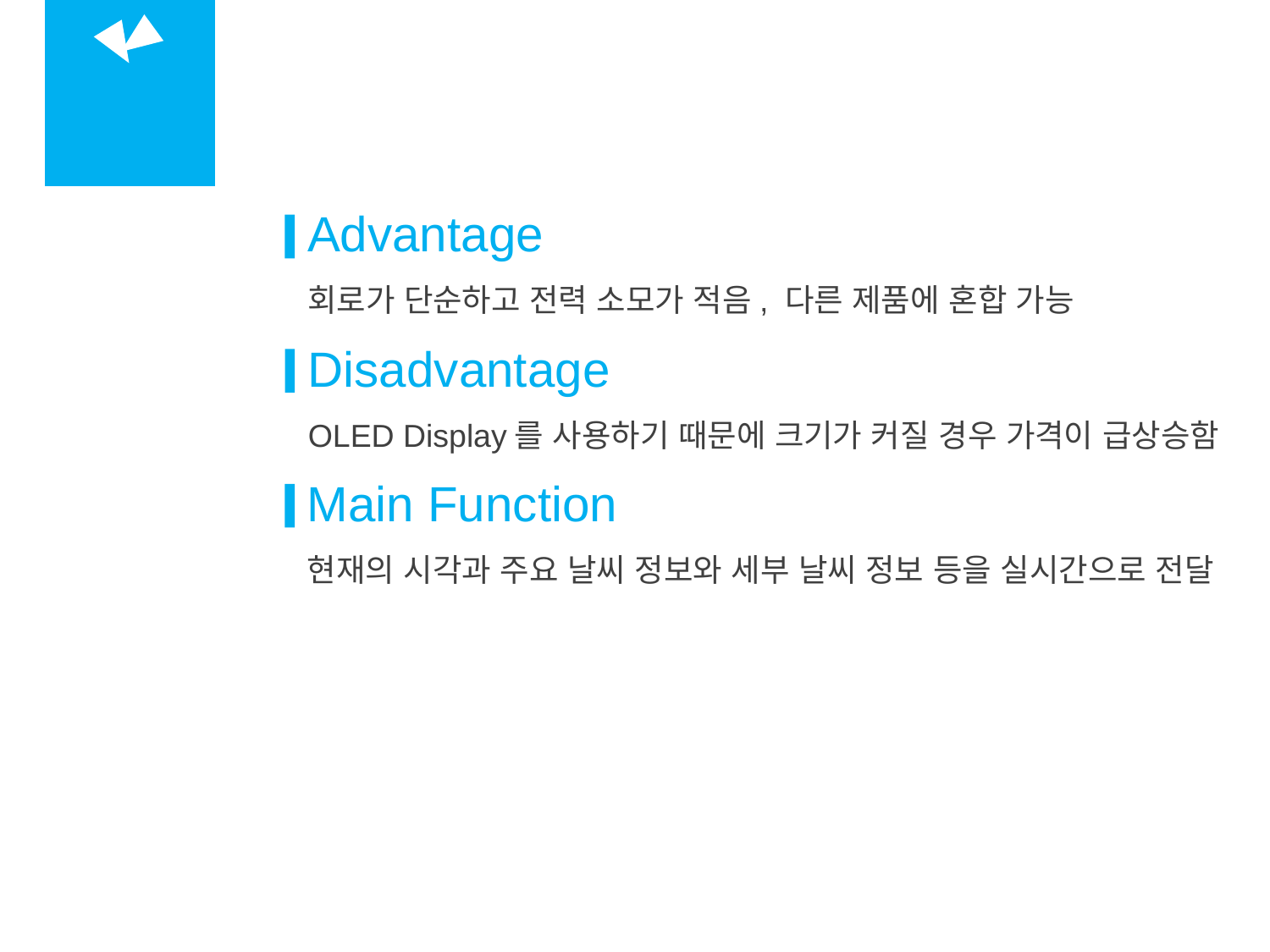

05
날씨 위젯
Advantage
회로가 단순하고 전력 소모가 적음, 다른 제품에 혼합 가능
Disadvantage
OLED Display를 사용하기 때문에 크기가 커질 경우 가격이 급상승함
Main Function
현재의 시각과 주요 날씨 정보와 세부 날씨 정보 등을 실시간으로 전달